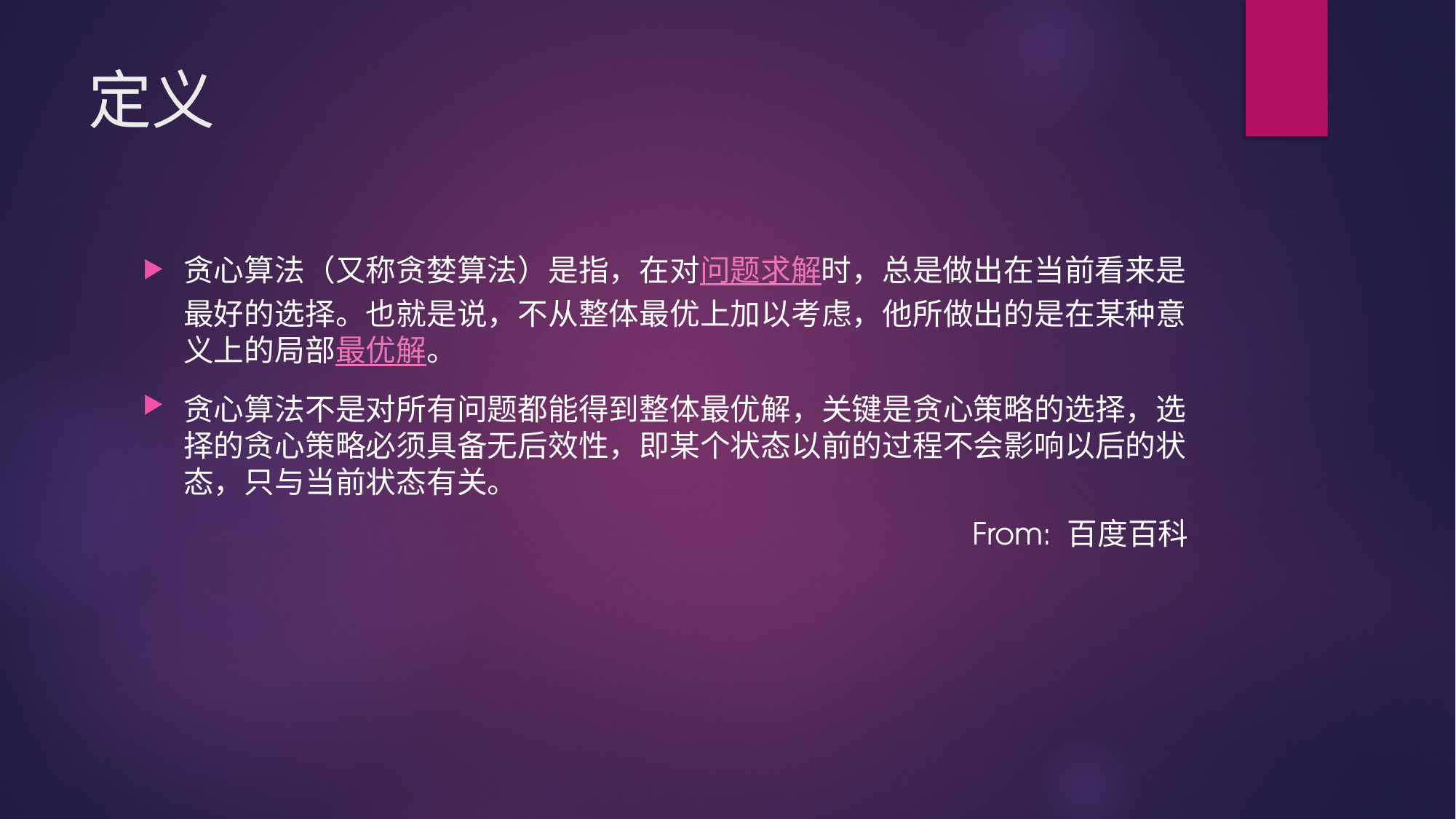

# 定义
贪心算法（又称贪婪算法）是指，在对问题求解时，总是做出在当前看来是最好的选择。也就是说，不从整体最优上加以考虑，他所做出的是在某种意义上的局部最优解。
贪心算法不是对所有问题都能得到整体最优解，关键是贪心策略的选择，选择的贪心策略必须具备无后效性，即某个状态以前的过程不会影响以后的状态，只与当前状态有关。
From: 百度百科